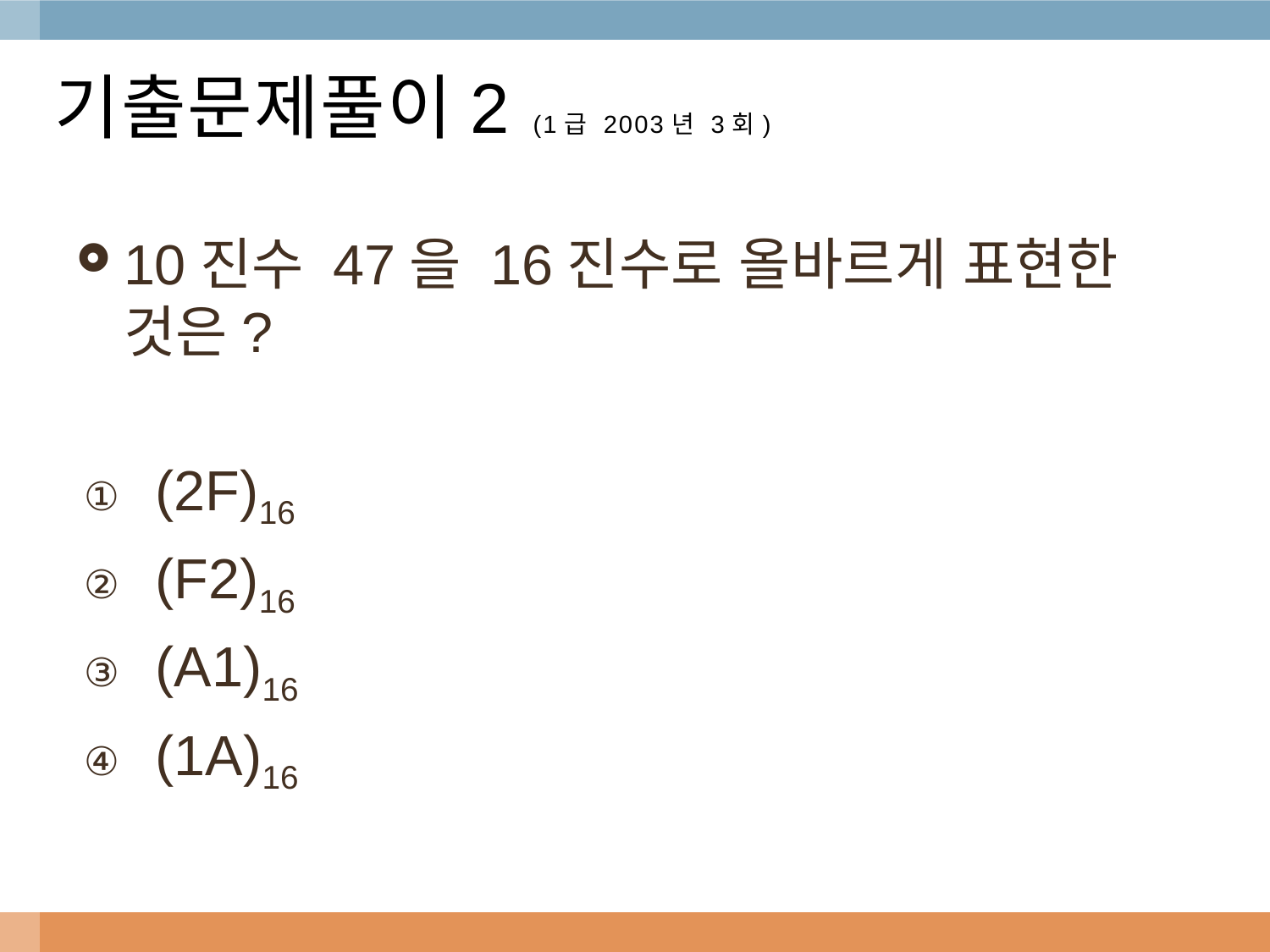

# 기출문제풀이2 (1급 2003년 3회)
10진수 47을 16진수로 올바르게 표현한 것은?

(2F)16
(F2)16
(A1)16
(1A)16